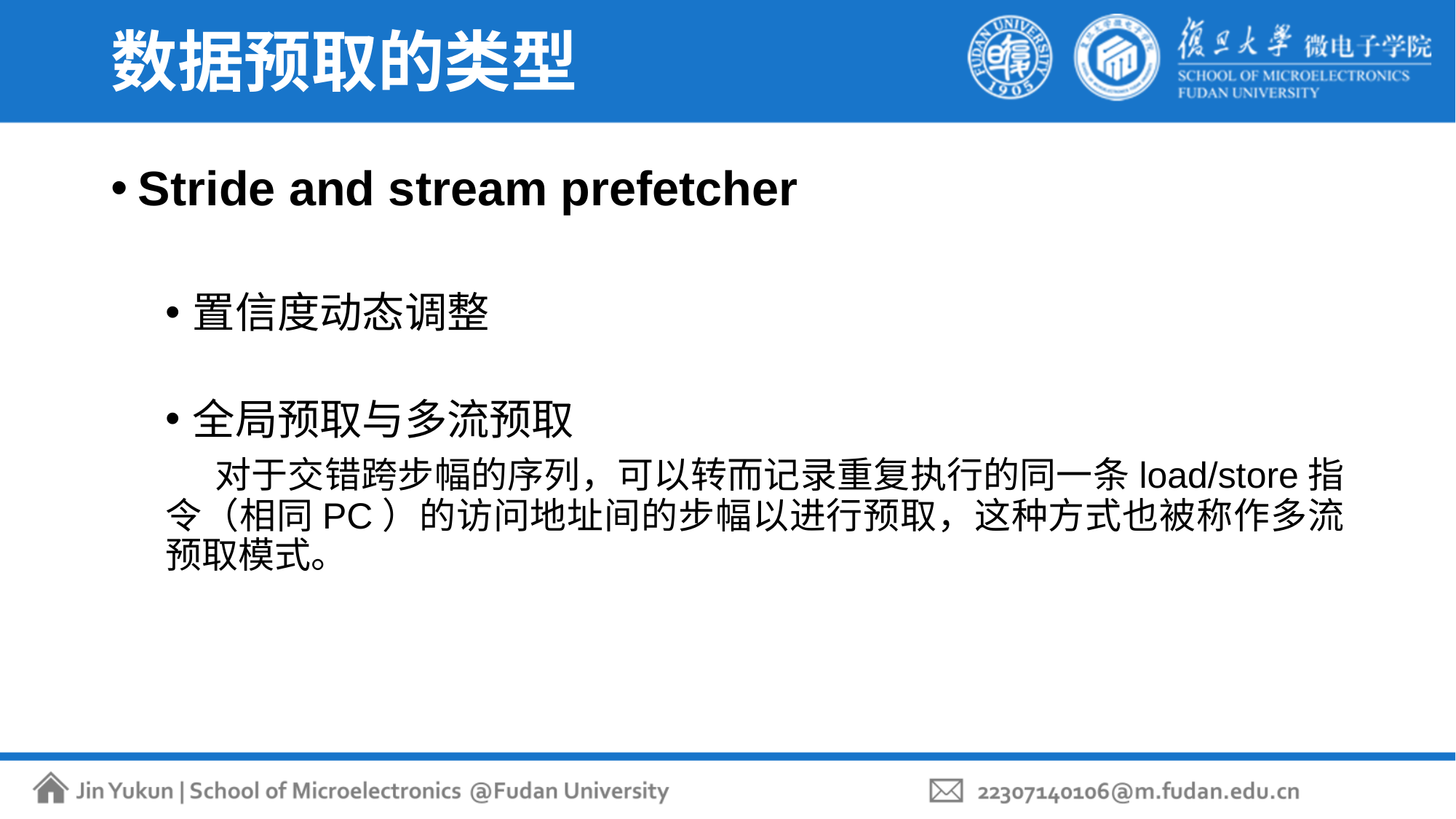

# 数据预取的类型
Stride and stream prefetcher

置信度动态调整

全局预取与多流预取
    对于交错跨步幅的序列，可以转而记录重复执行的同一条load/store指令（相同PC）的访问地址间的步幅以进行预取，这种方式也被称作多流预取模式。